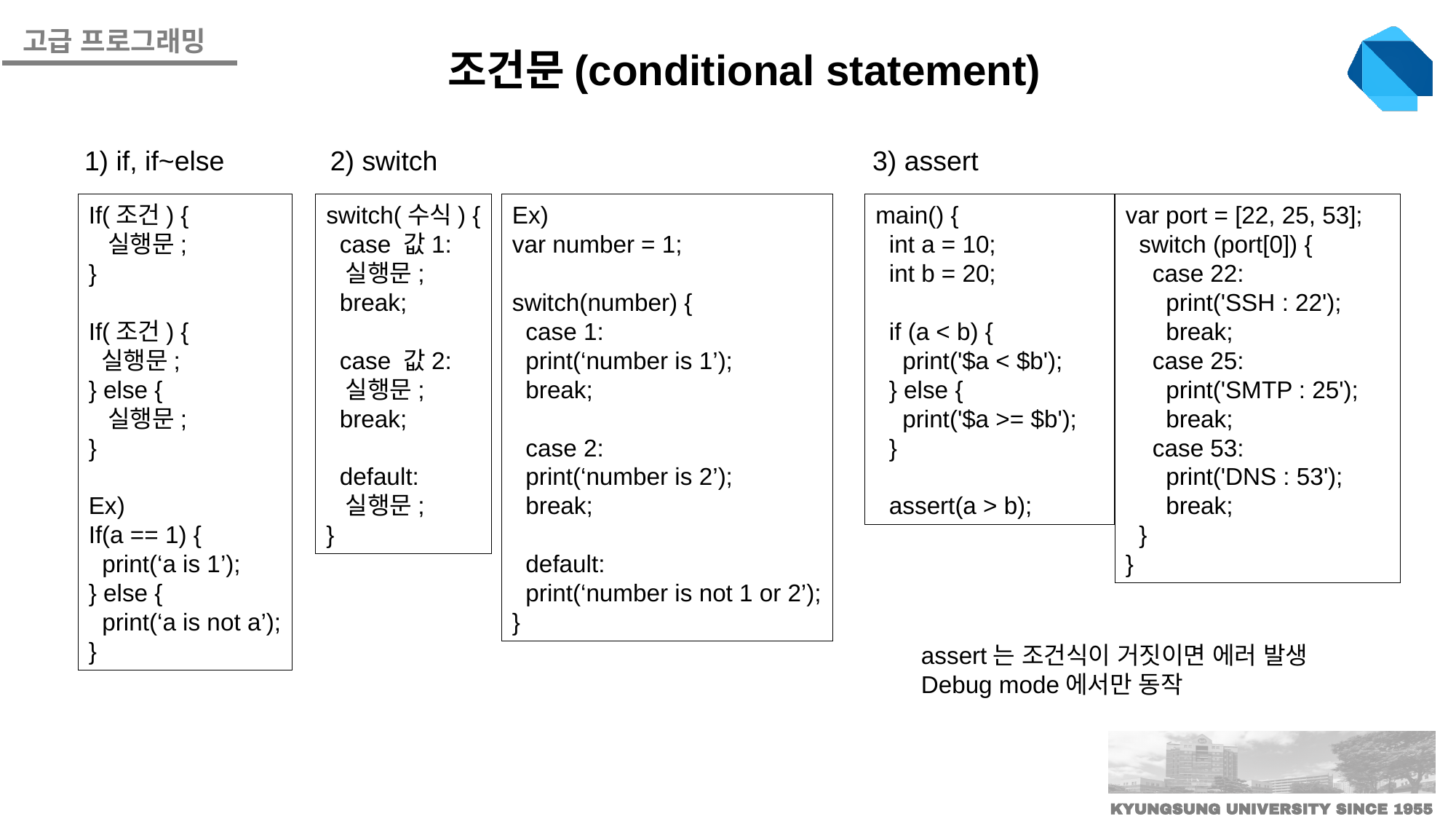

조건문(conditional statement)
1) if, if~else
2) switch
3) assert
If(조건) {
  실행문;
}

If(조건) {
 실행문;
} else {
  실행문;
}

Ex)
If(a == 1) {
  print(‘a is 1’);
} else {
  print(‘a is not a’);
}
switch(수식) {
  case 값1:
  실행문;
  break;

  case 값2:
  실행문;
  break;

  default:
  실행문;
}
Ex)
var number = 1;

switch(number) {
  case 1:
  print(‘number is 1’);
  break;

  case 2:
  print(‘number is 2’);
  break;

  default:
  print(‘number is not 1 or 2’);
}
main() {
  int a = 10;
  int b = 20;

  if (a < b) {
    print('$a < $b');
  } else {
    print('$a >= $b');
  }

  assert(a > b);
var port = [22, 25, 53];
  switch (port[0]) {
    case 22:
      print('SSH : 22');
      break;
    case 25:
      print('SMTP : 25');
      break;
    case 53:
      print('DNS : 53');
      break;
  }
}
assert는 조건식이 거짓이면 에러 발생
Debug mode에서만 동작